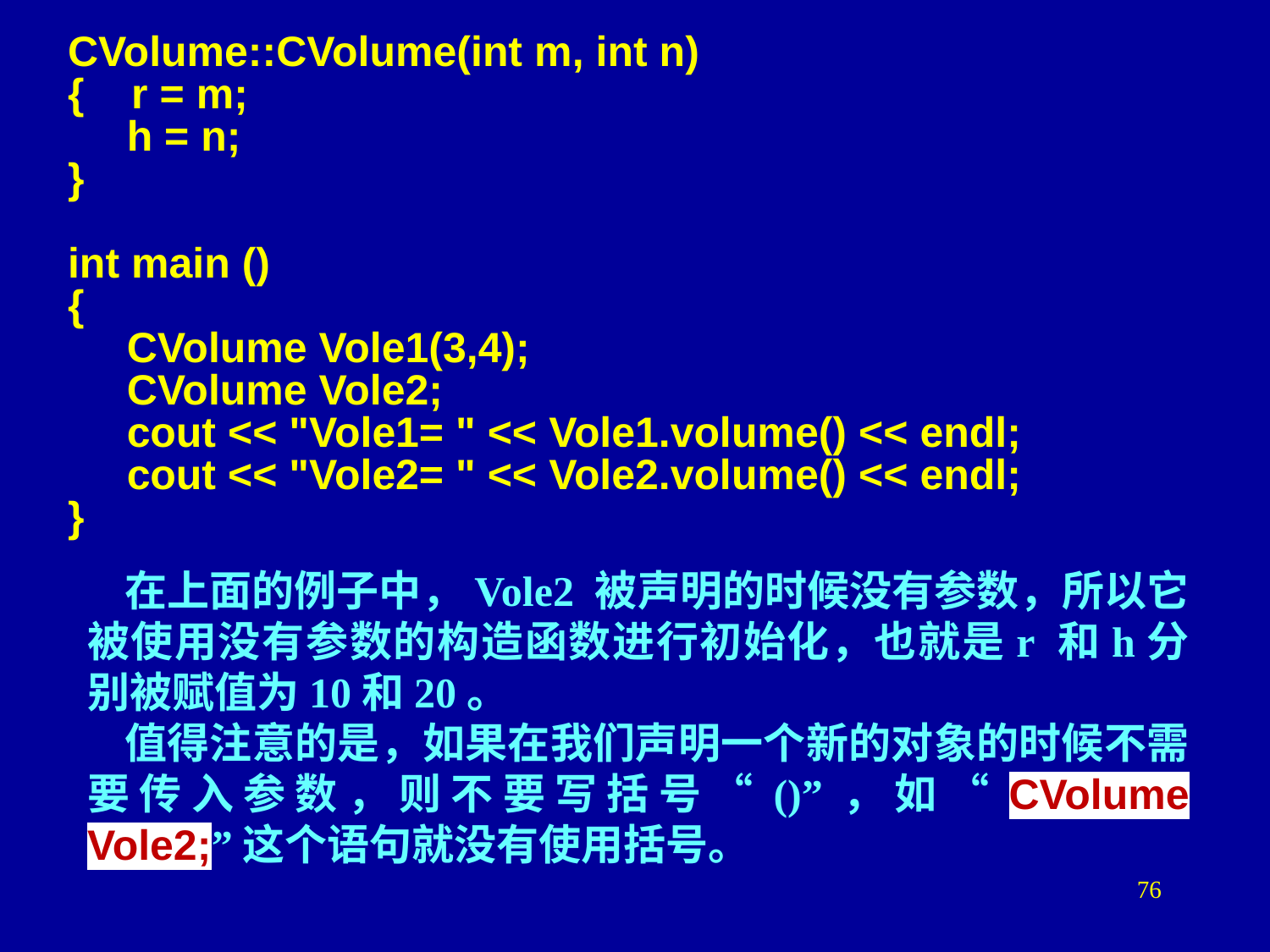

CVolume::CVolume(int m, int n)
{    r = m;
     h = n;
}

int main ()
{
     CVolume Vole1(3,4);
     CVolume Vole2;
     cout << "Vole1= " << Vole1.volume() << endl;
     cout << "Vole2= " << Vole2.volume() << endl;
}
在上面的例子中，Vole2 被声明的时候没有参数，所以它被使用没有参数的构造函数进行初始化，也就是r 和h分别被赋值为10和20。
值得注意的是，如果在我们声明一个新的对象的时候不需要传入参数，则不要写括号“()”，如“CVolume Vole2;”这个语句就没有使用括号。
76